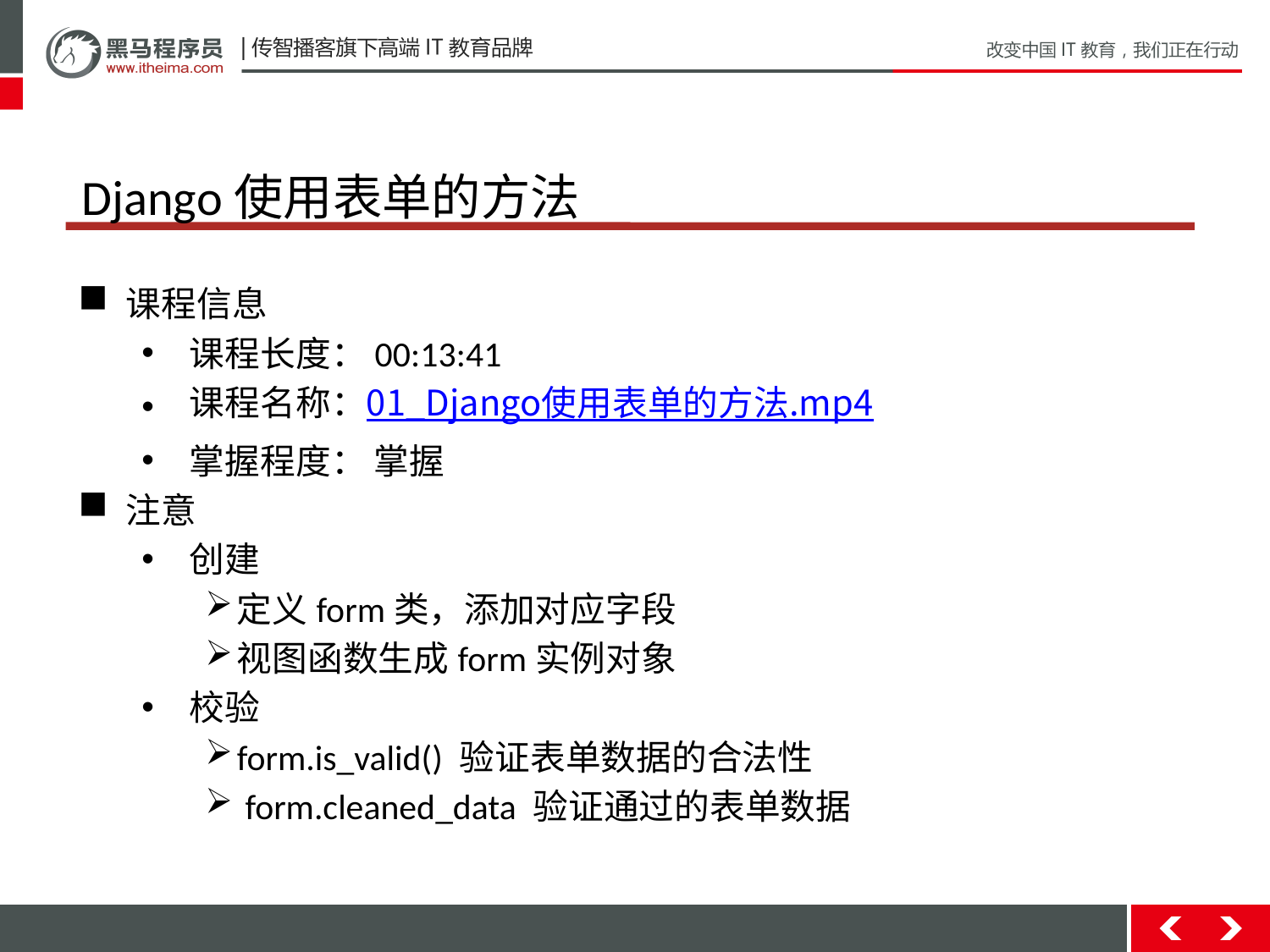

# Django使用表单的方法

课程信息
课程长度：00:13:41
课程名称：01_Django使用表单的方法.mp4
掌握程度： 掌握
注意
创建
定义form类，添加对应字段
视图函数生成form实例对象
校验
form.is_valid() 验证表单数据的合法性
 form.cleaned_data 验证通过的表单数据